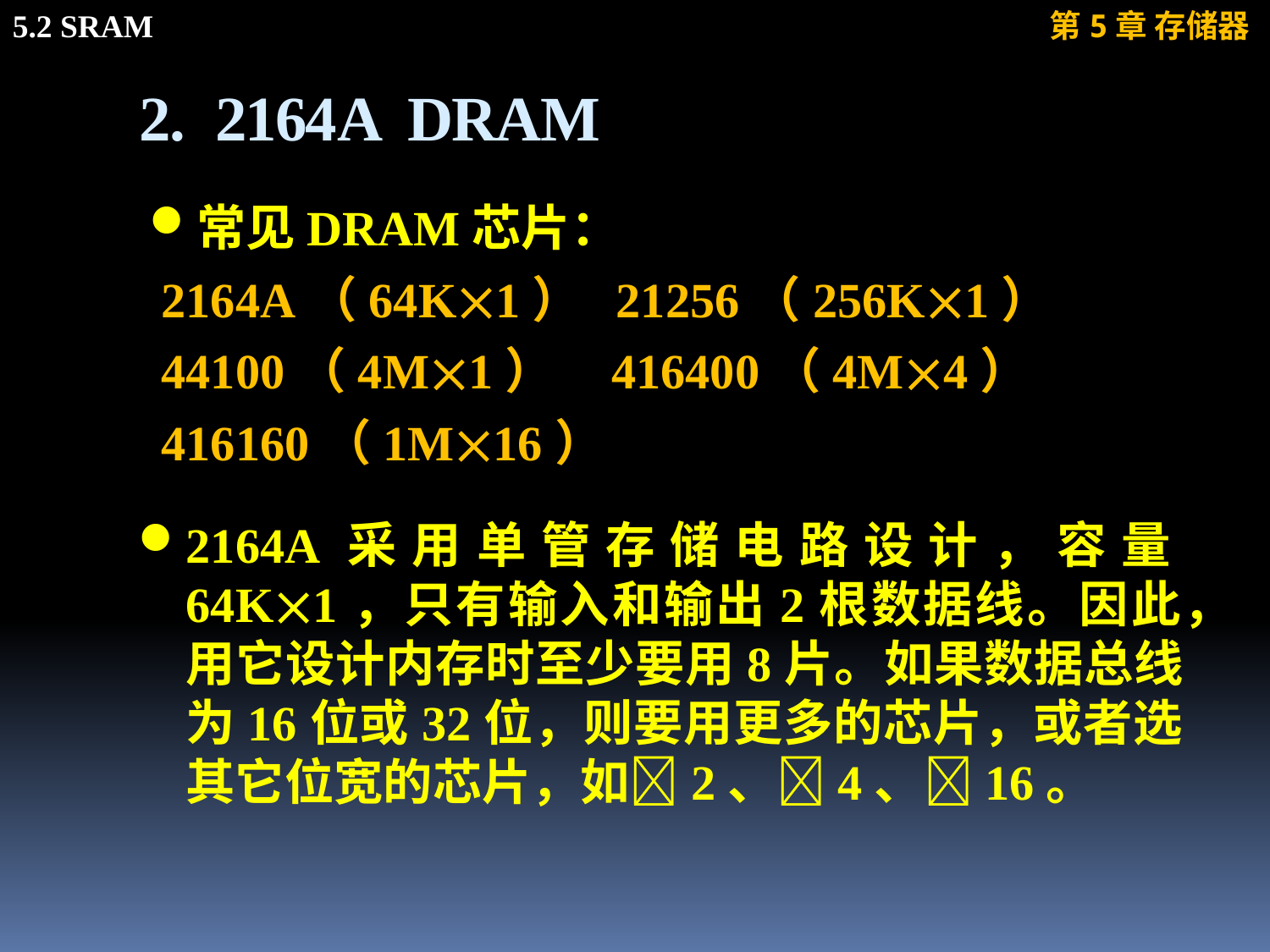

# 2.  2164A  DRAM
常见DRAM芯片：
 2164A（64K×1）  21256（256K×1）
 44100（4M×1）    416400（4M×4）
 416160（1M×16）
2164A采用单管存储电路设计，容量64K×1，只有输入和输出2根数据线。因此，用它设计内存时至少要用8片。如果数据总线为16位或32位，则要用更多的芯片，或者选其它位宽的芯片，如×2、×4、×16。